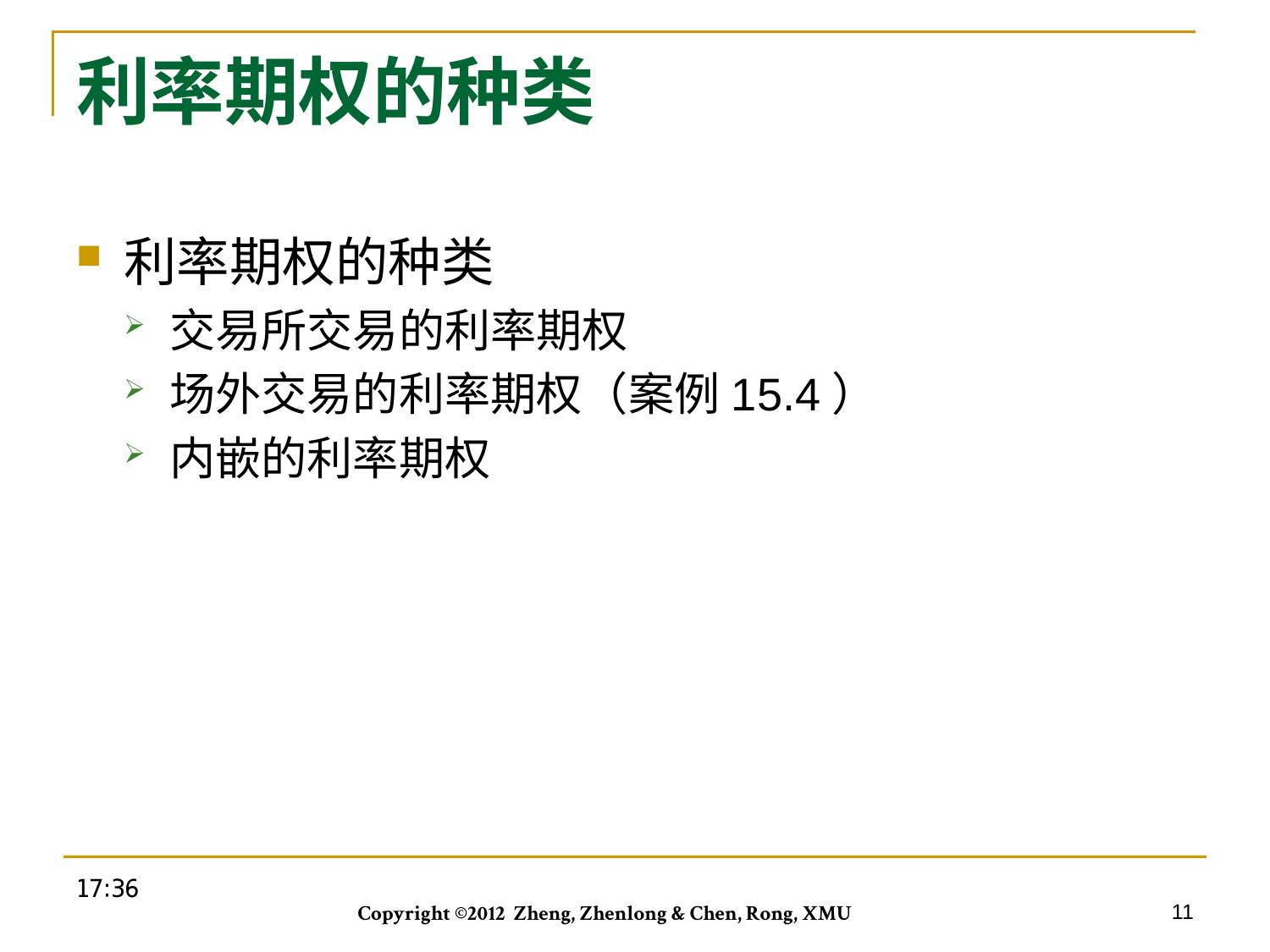

# 利率期权的种类
利率期权的种类
交易所交易的利率期权
场外交易的利率期权（案例15.4）
内嵌的利率期权

17:36
11
Copyright ©2012  Zheng, Zhenlong & Chen, Rong, XMU